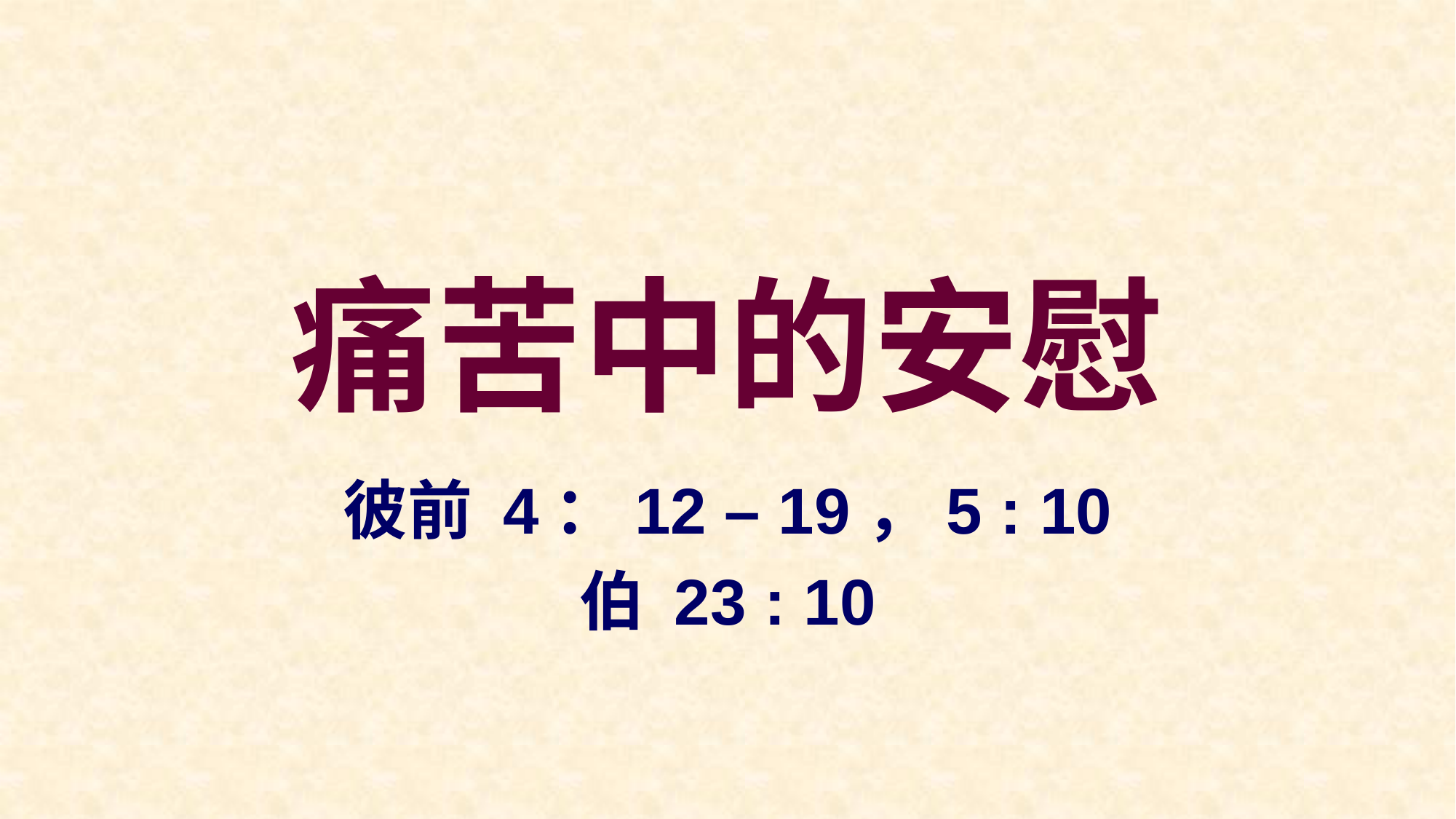

# 痛苦中的安慰
彼前 4：12 – 19，5 : 10
伯 23 : 10